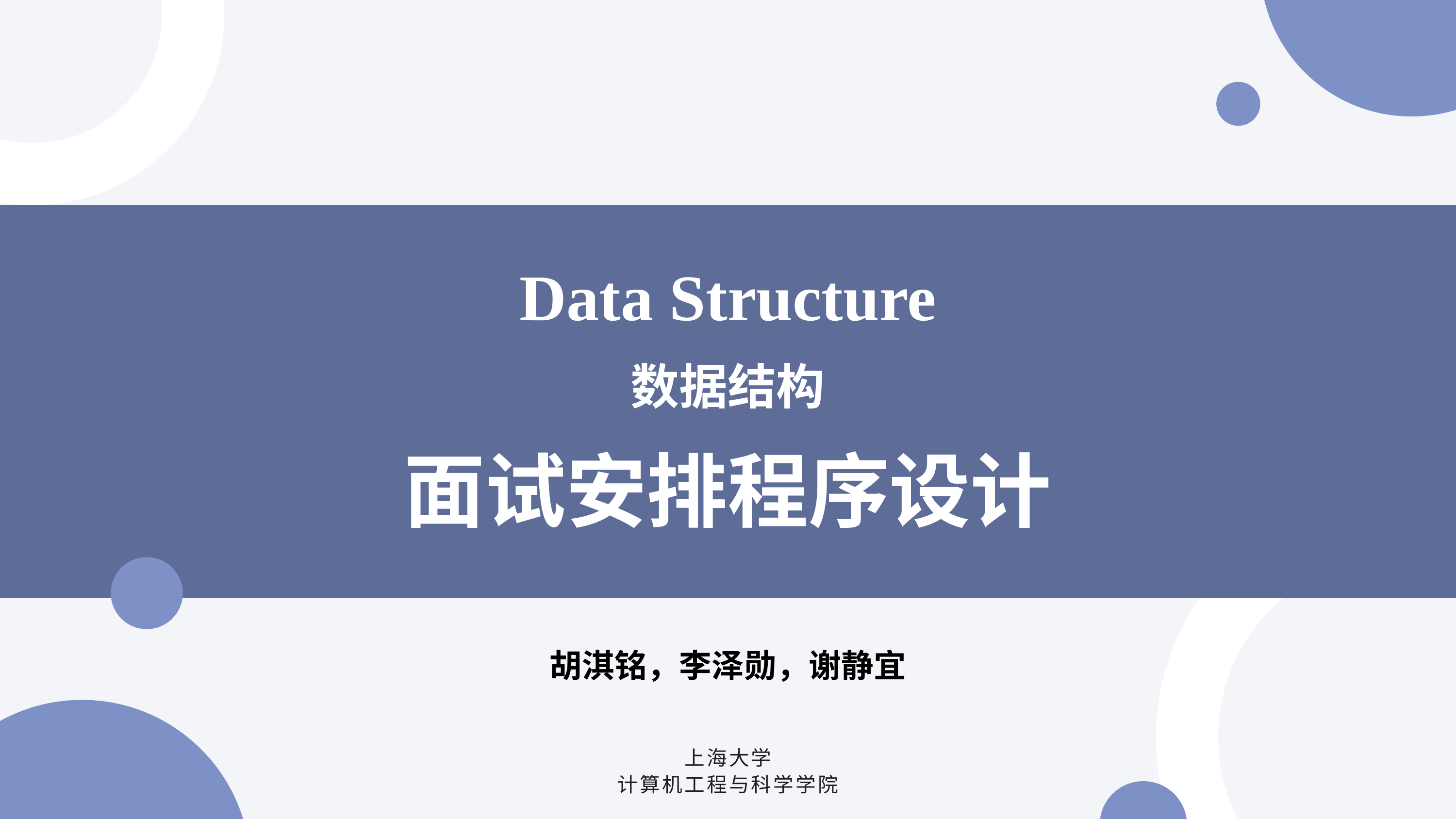

Data Structure
数据结构
面试安排程序设计

胡淇铭，李泽勋，谢静宜

上海大学
计算机工程与科学学院